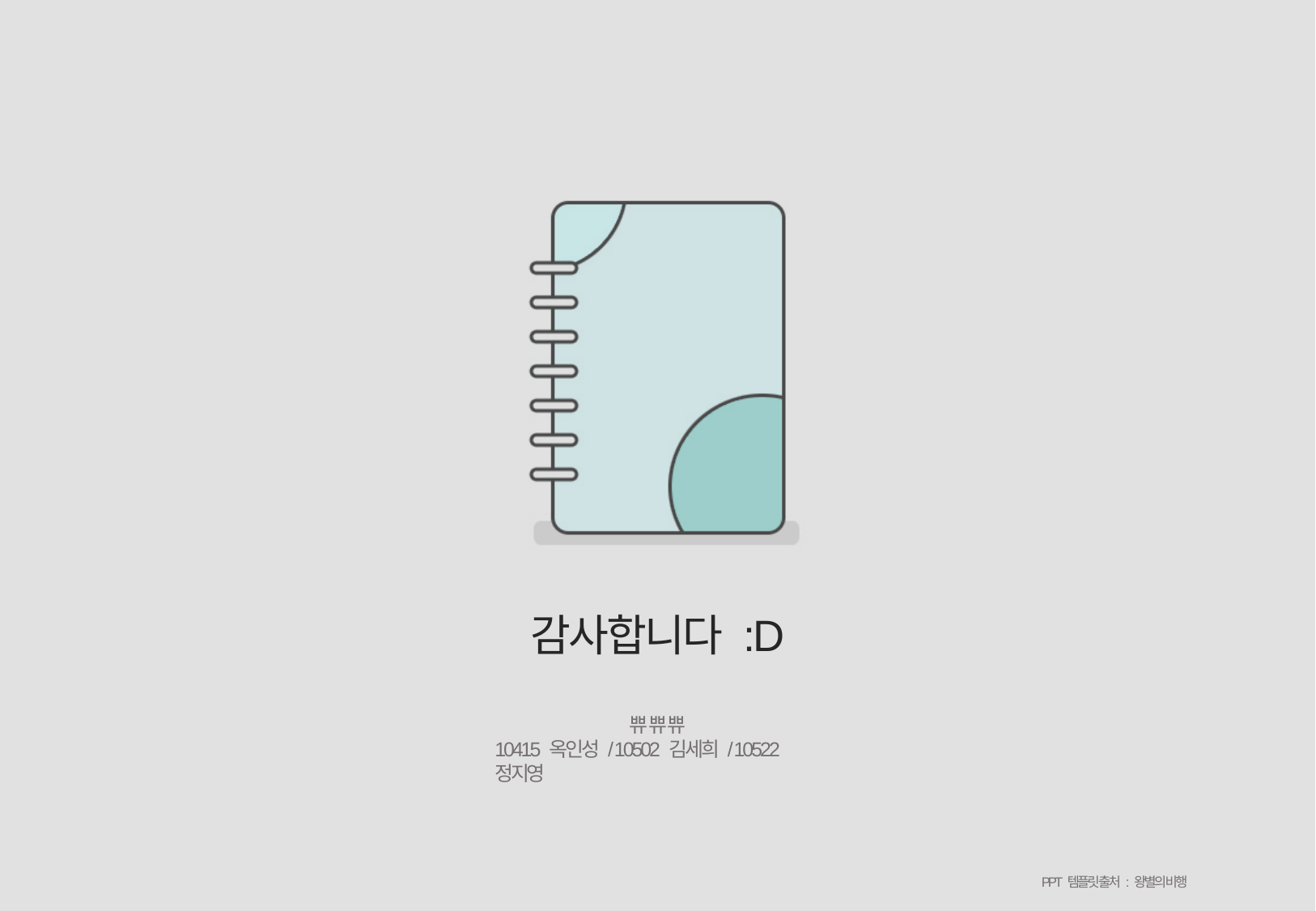

감사합니다 :D
쀼 쀼 쀼
10415 옥인성 / 10502 김세희 / 10522 정지영
PPT 템플릿 출처 : 왕별의 비행